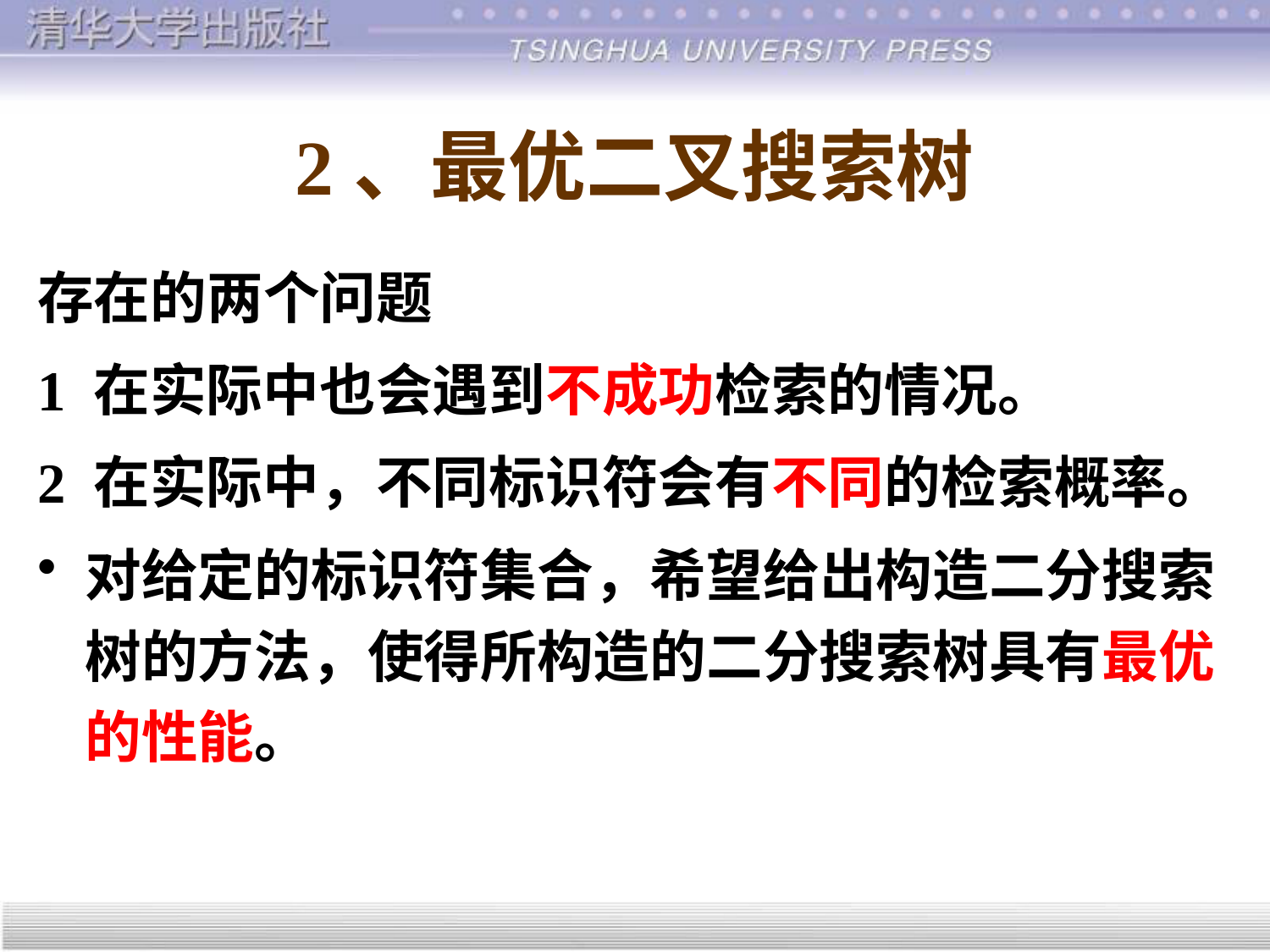

# 2、最优二叉搜索树
存在的两个问题
1 在实际中也会遇到不成功检索的情况。
2 在实际中，不同标识符会有不同的检索概率。
对给定的标识符集合，希望给出构造二分搜索树的方法，使得所构造的二分搜索树具有最优的性能。
73